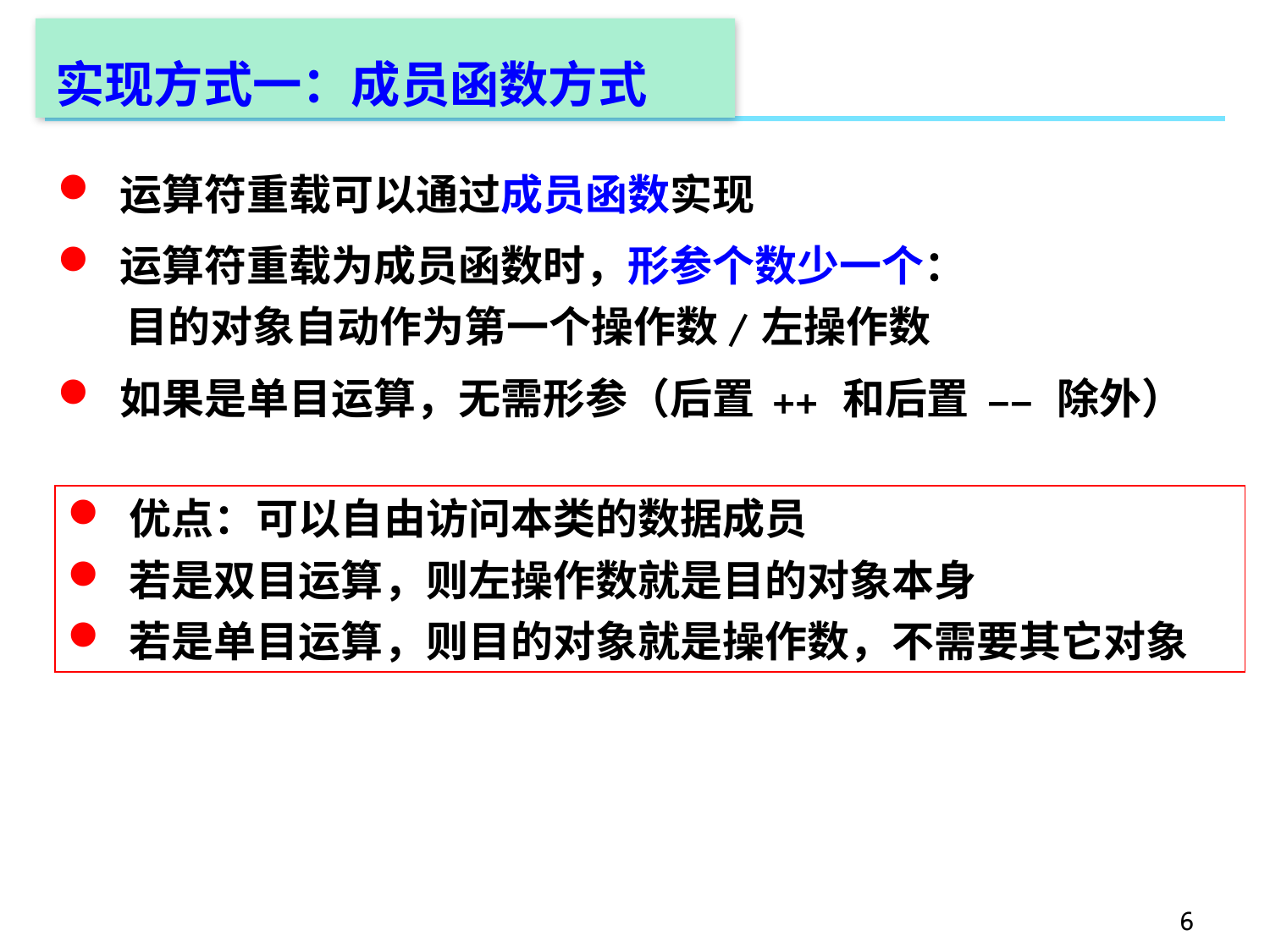

# 实现方式一：成员函数方式
 运算符重载可以通过成员函数实现
 运算符重载为成员函数时，形参个数少一个：
    目的对象自动作为第一个操作数/左操作数
 如果是单目运算，无需形参（后置 ++ 和后置 -- 除外）
 优点：可以自由访问本类的数据成员
 若是双目运算，则左操作数就是目的对象本身
 若是单目运算，则目的对象就是操作数，不需要其它对象
6